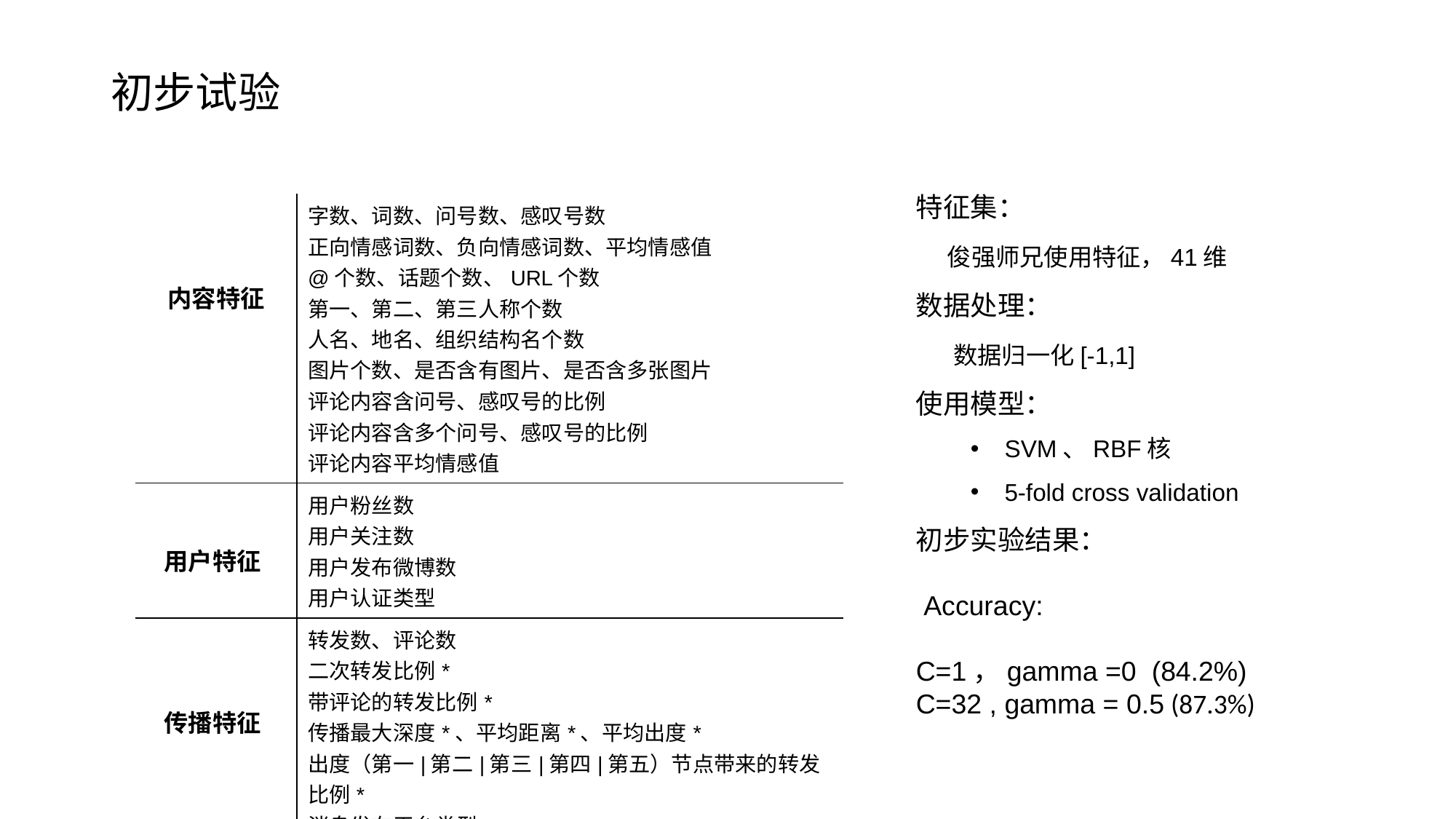

# 初步试验
特征集：
    俊强师兄使用特征，41维
数据处理：
     数据归一化[-1,1]
使用模型：
SVM、RBF核
5-fold cross validation
初步实验结果：

 Accuracy:

C=1，gamma =0  (84.2%)
C=32 , gamma = 0.5 (87.3%)
| 内容特征 | 字数、词数、问号数、感叹号数 正向情感词数、负向情感词数、平均情感值 @个数、话题个数、URL个数 第一、第二、第三人称个数 人名、地名、组织结构名个数 图片个数、是否含有图片、是否含多张图片 评论内容含问号、感叹号的比例 评论内容含多个问号、感叹号的比例 评论内容平均情感值 |
| --- | --- |
| 用户特征 | 用户粉丝数 用户关注数 用户发布微博数 用户认证类型 |
| 传播特征 | 转发数、评论数 二次转发比例\* 带评论的转发比例\* 传播最大深度\*、平均距离\*、平均出度\* 出度（第一|第二|第三|第四|第五）节点带来的转发比例\* 消息发布平台类型 |